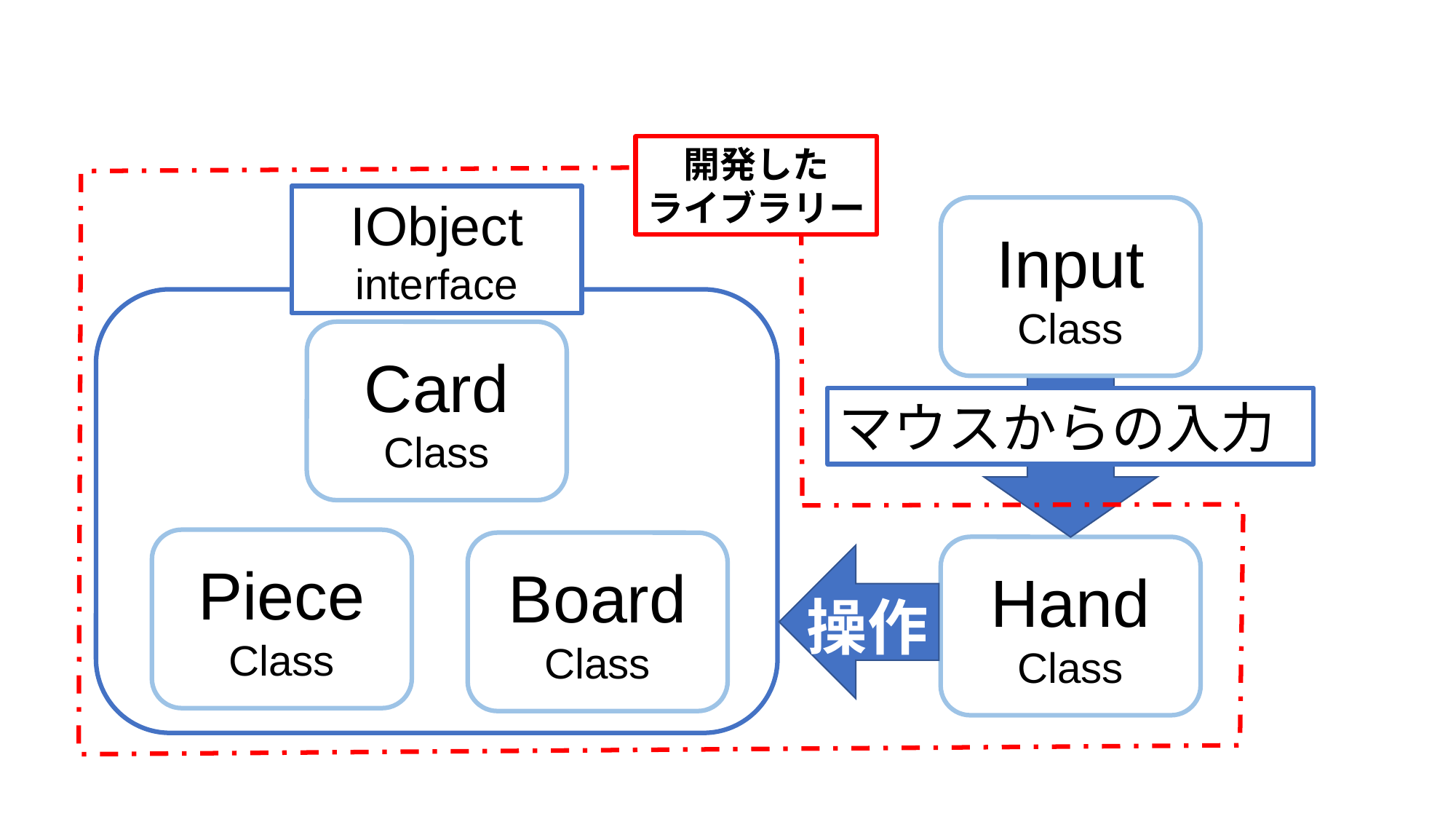

開発した
ライブラリー

IObject
interface
Input
Class

Card
Class

マウスからの入力
Piece
Class
Board
Class
Hand
Class

操作